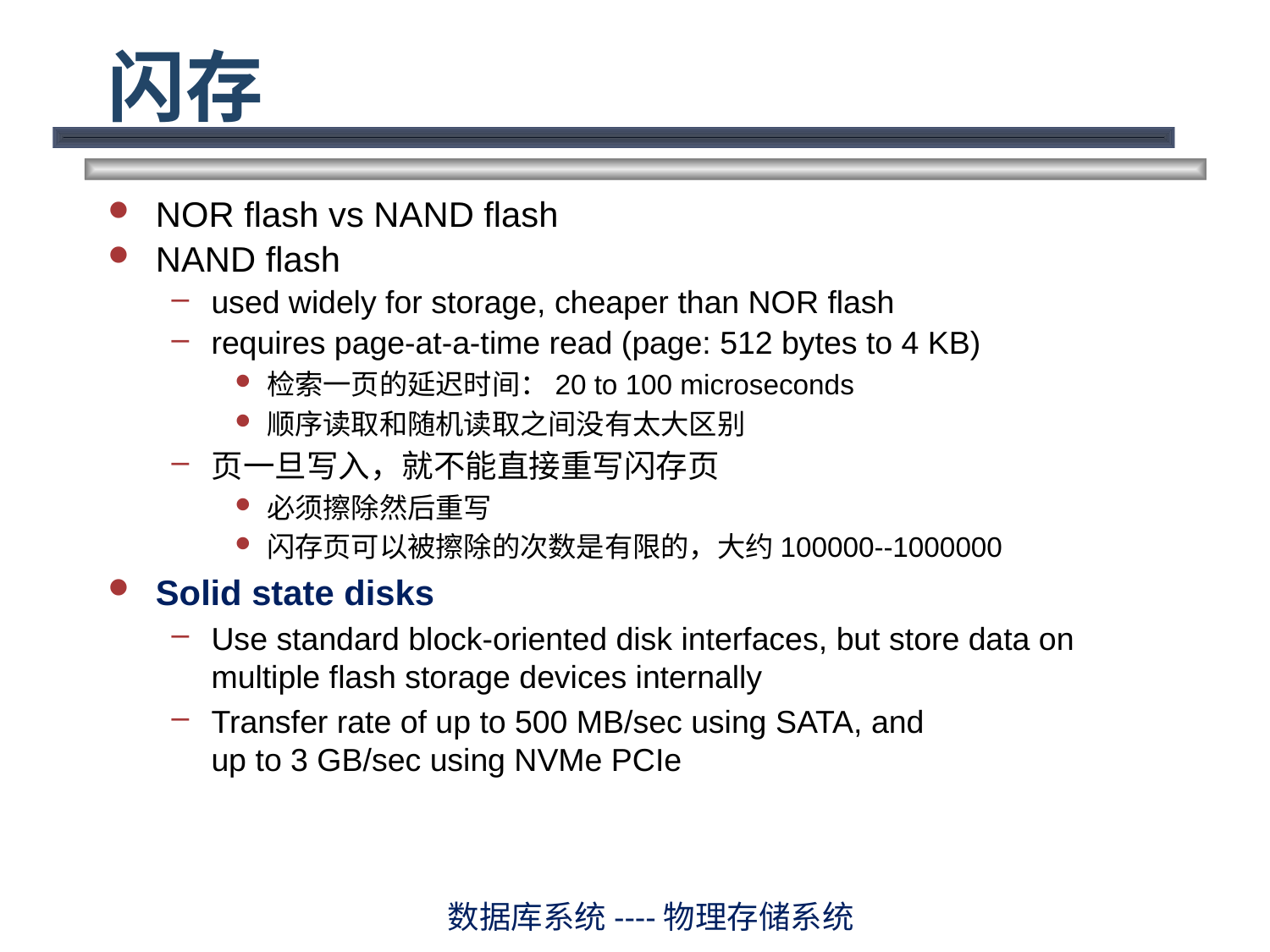

# 闪存
NOR flash vs NAND flash
NAND flash
used widely for storage, cheaper than NOR flash
requires page-at-a-time read (page: 512 bytes to 4 KB)
检索一页的延迟时间：20 to 100 microseconds
顺序读取和随机读取之间没有太大区别
页一旦写入，就不能直接重写闪存页
必须擦除然后重写
闪存页可以被擦除的次数是有限的，大约100000--1000000
Solid state disks
Use standard block-oriented disk interfaces, but store data on multiple flash storage devices internally
Transfer rate of up to 500 MB/sec using SATA, and
up to 3 GB/sec using NVMe PCIe

数据库系统----物理存储系统